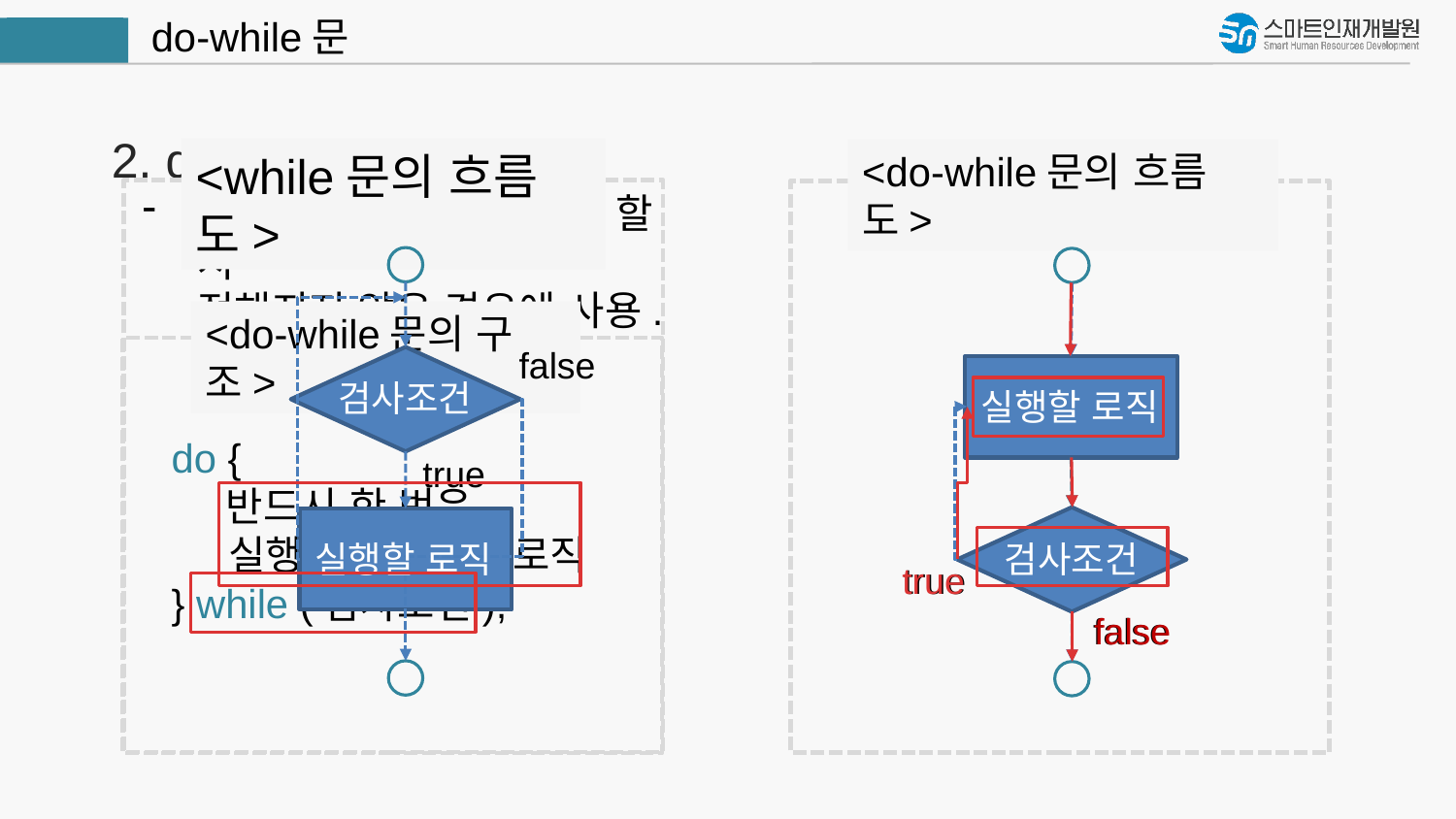

do-while문

Java
2. do-while문
<while문의 흐름도>

false

검사조건
true

실행할 로직

<do-while문의 흐름도>

실행할 로직

검사조건
true
false

정확하게 몇 번 반복해야 할 지
정해지지 않은 경우에 사용.
<do-while문의 구조>

do {
     반드시 한 번은
     실행되어야 하는 로직
} while (검사조건);

true

false